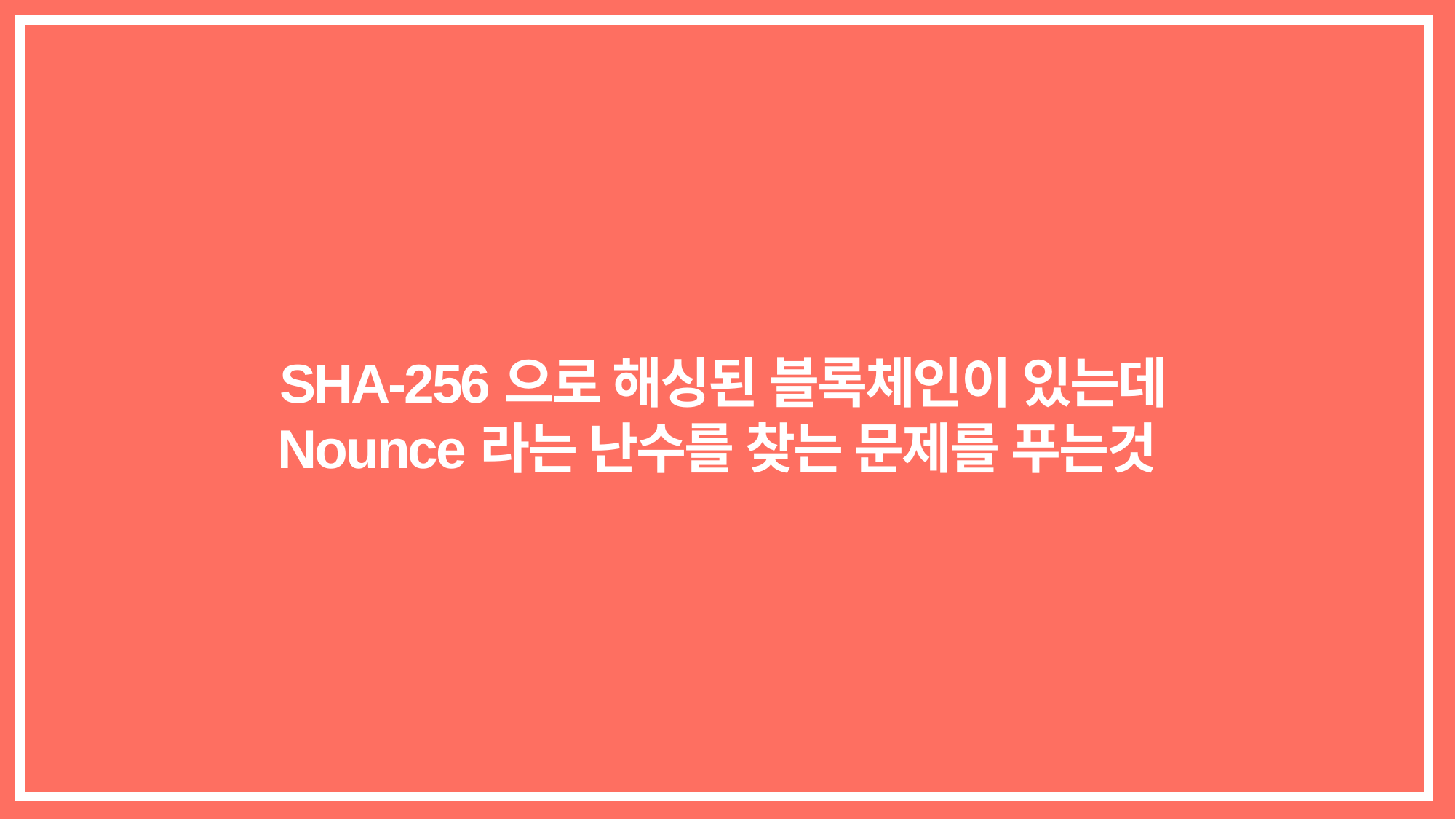

SHA-256으로 해싱된 블록체인이 있는데
Nounce라는 난수를 찾는 문제를 푸는것